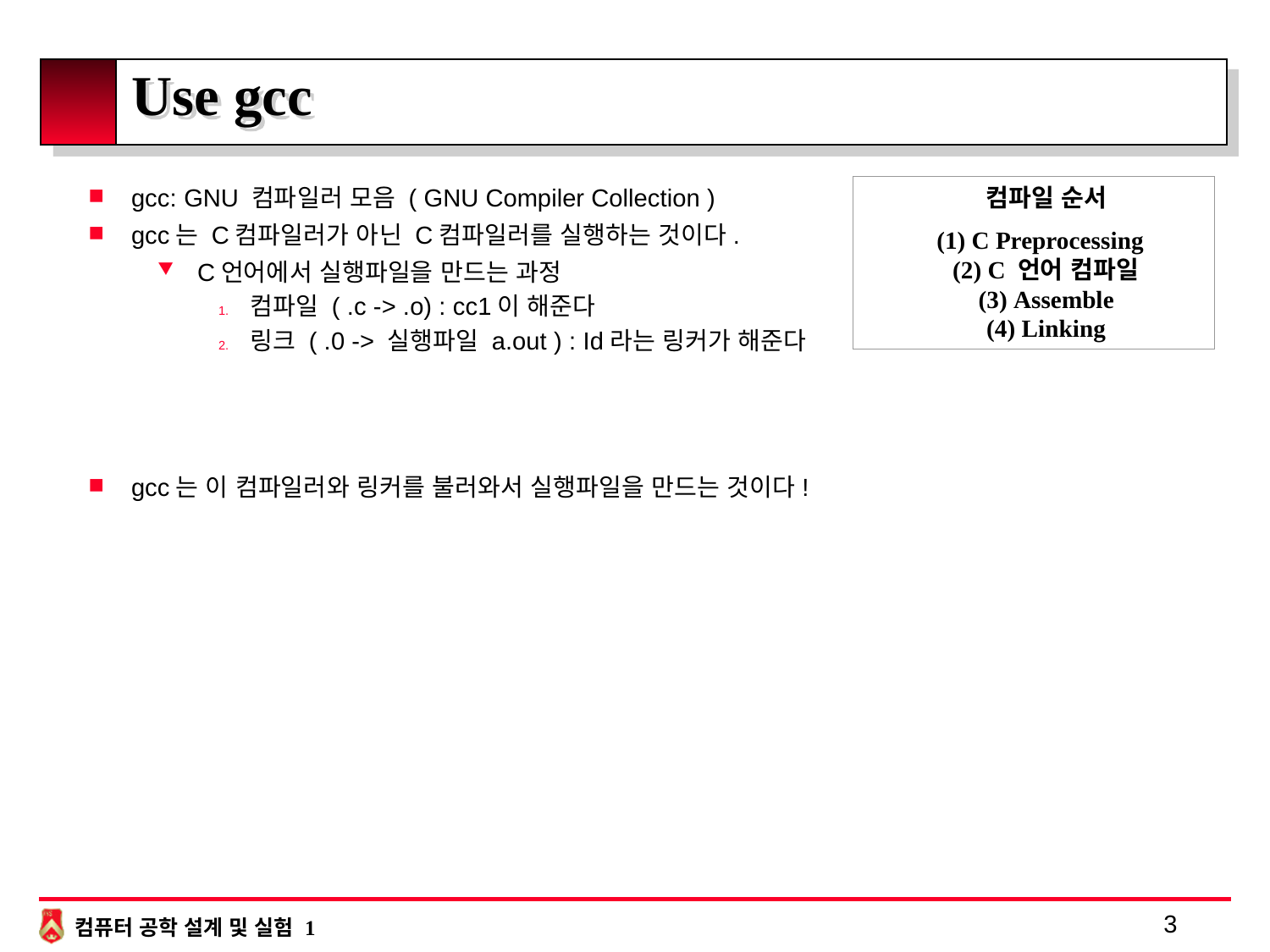

# Use gcc
gcc: GNU 컴파일러 모음 ( GNU Compiler Collection )
gcc는 C컴파일러가 아닌 C컴파일러를 실행하는 것이다.
C언어에서 실행파일을 만드는 과정
컴파일 ( .c -> .o) : cc1이 해준다
링크 ( .0 -> 실행파일 a.out ) : Id라는 링커가 해준다

gcc는 이 컴파일러와 링커를 불러와서 실행파일을 만드는 것이다!

　컴파일 순서
   (1) C Preprocessing 
　(2) C 언어 컴파일 
　(3) Assemble 
　(4) Linking
3